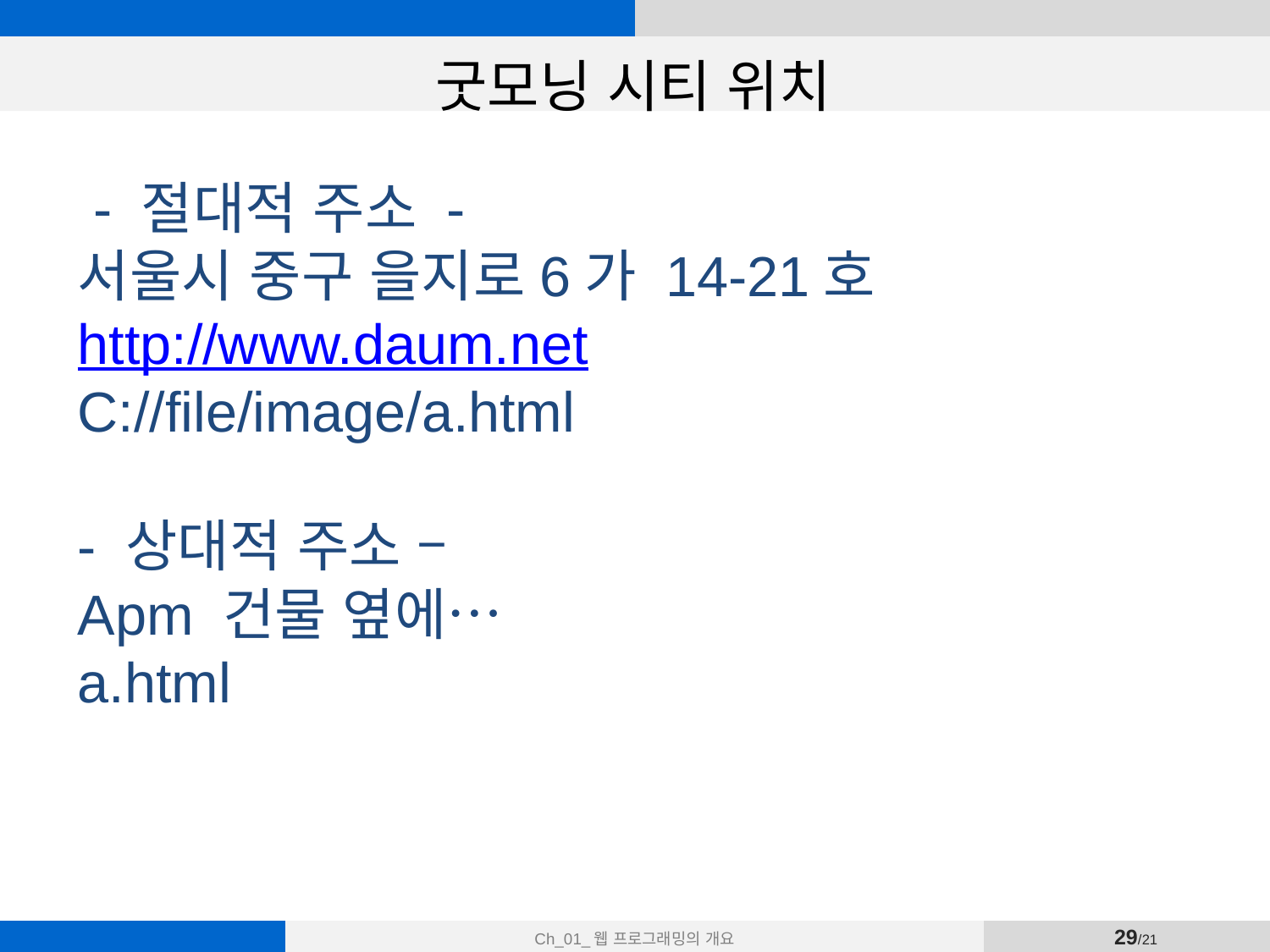

굿모닝 시티 위치
 - 절대적 주소 -
서울시 중구 을지로6가 14-21호
http://www.daum.net
C://file/image/a.html

- 상대적 주소 –
Apm 건물 옆에…
a.html